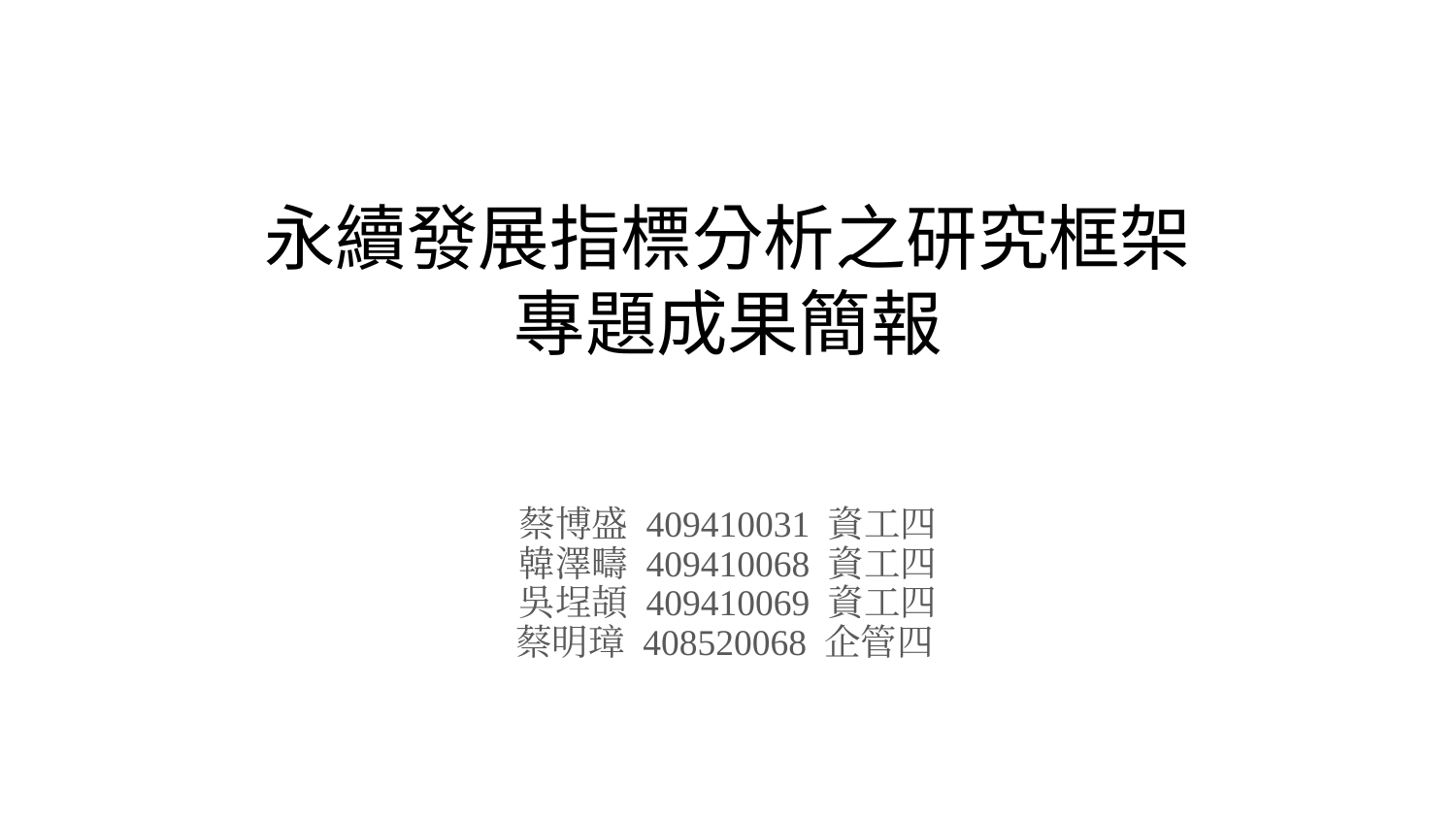

# 永續發展指標分析之研究框架
專題成果簡報
蔡博盛 409410031 資工四
韓澤疇 409410068 資工四
吳埕頡 409410069 資工四
蔡明璋 408520068 企管四